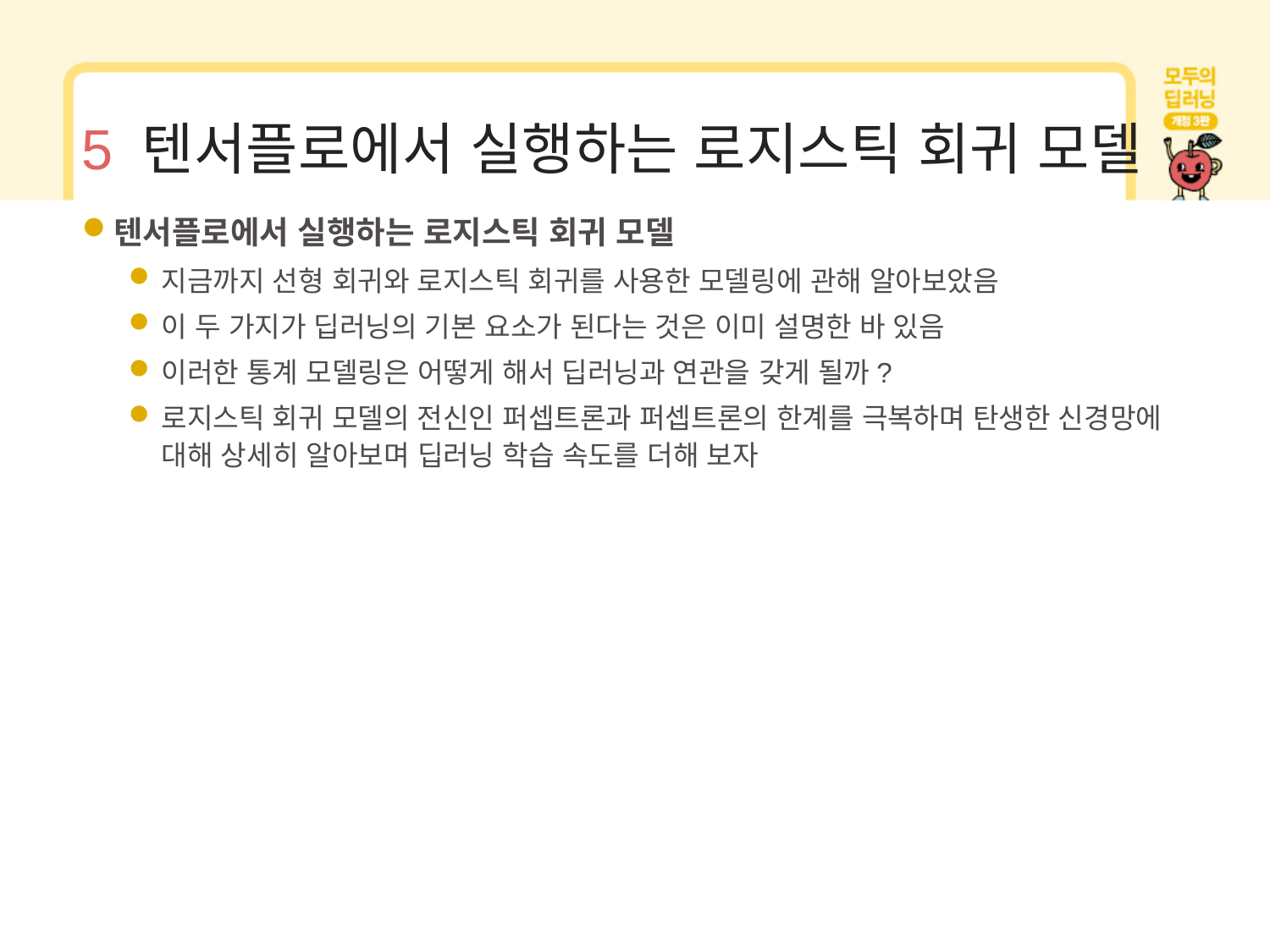

# 5 텐서플로에서 실행하는 로지스틱 회귀 모델
텐서플로에서 실행하는 로지스틱 회귀 모델
지금까지 선형 회귀와 로지스틱 회귀를 사용한 모델링에 관해 알아보았음
이 두 가지가 딥러닝의 기본 요소가 된다는 것은 이미 설명한 바 있음
이러한 통계 모델링은 어떻게 해서 딥러닝과 연관을 갖게 될까?
로지스틱 회귀 모델의 전신인 퍼셉트론과 퍼셉트론의 한계를 극복하며 탄생한 신경망에 대해 상세히 알아보며 딥러닝 학습 속도를 더해 보자